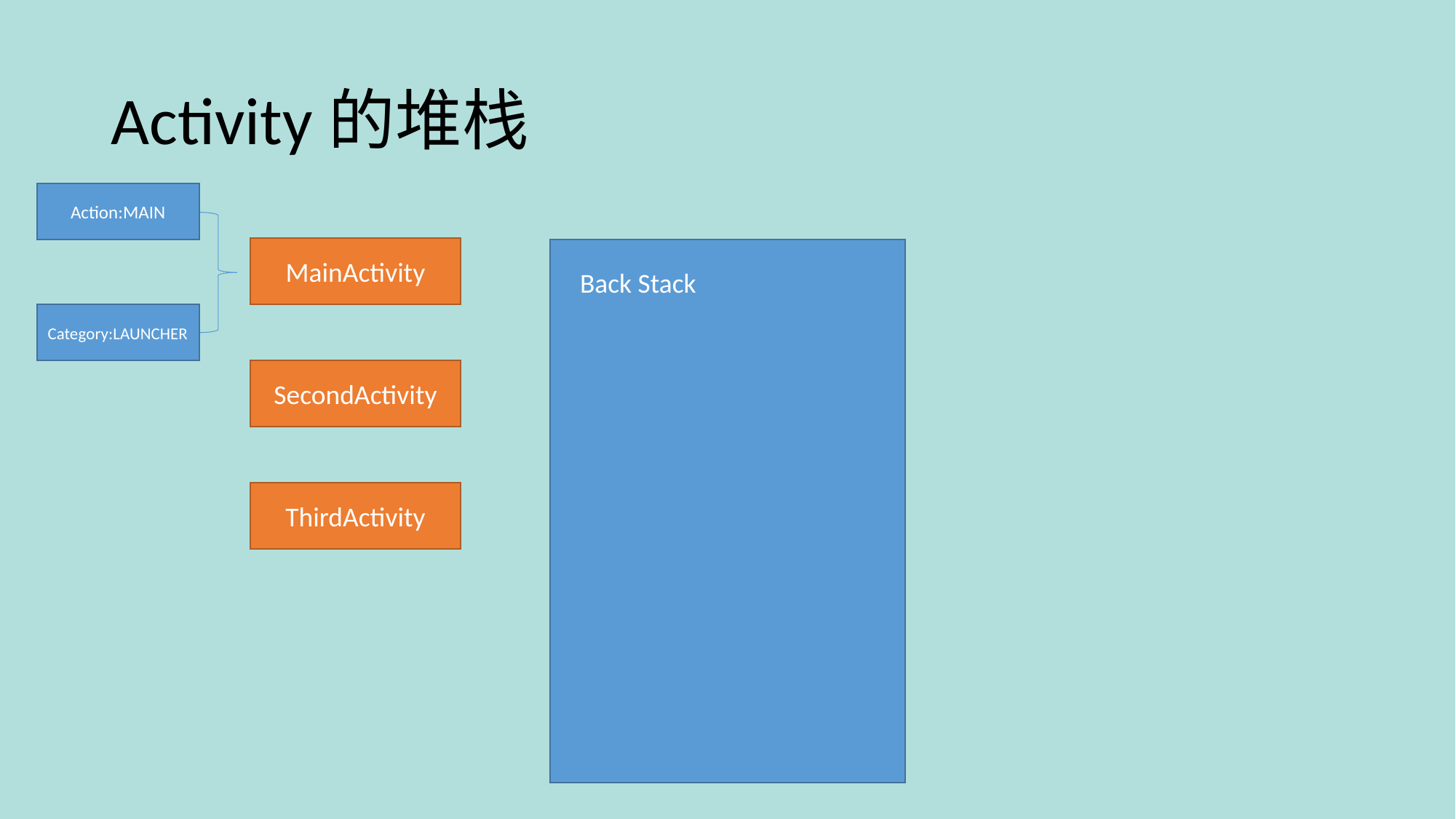

# Activity的堆栈
Action:MAIN

MainActivity

Back Stack
Category:LAUNCHER
SecondActivity
ThirdActivity